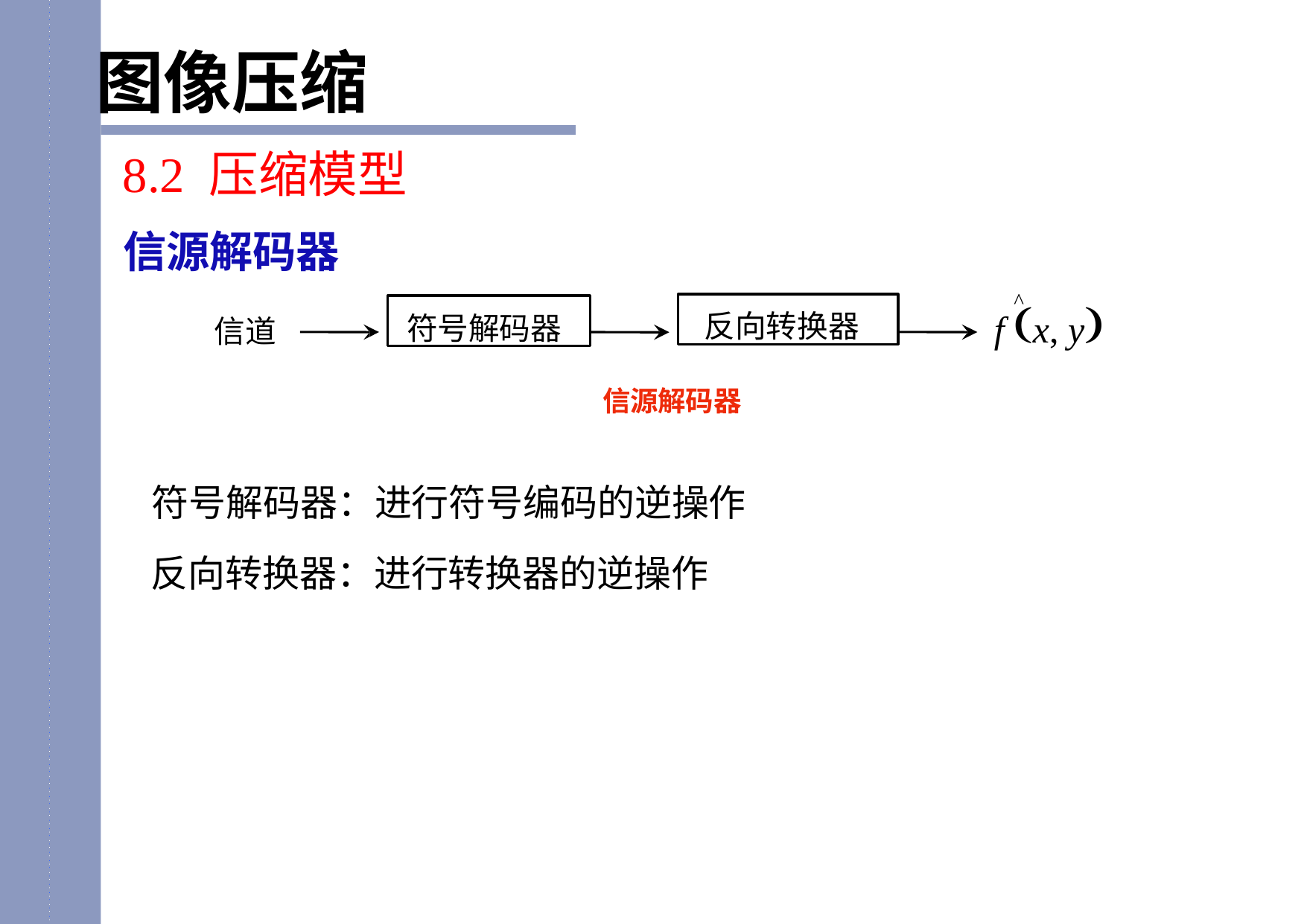

图像压缩

8.2 压缩模型
信源解码器
^
f (x, y)
反向转换器
符号解码器
信道

信源解码器
符号解码器：进行符号编码的逆操作
反向转换器：进行转换器的逆操作